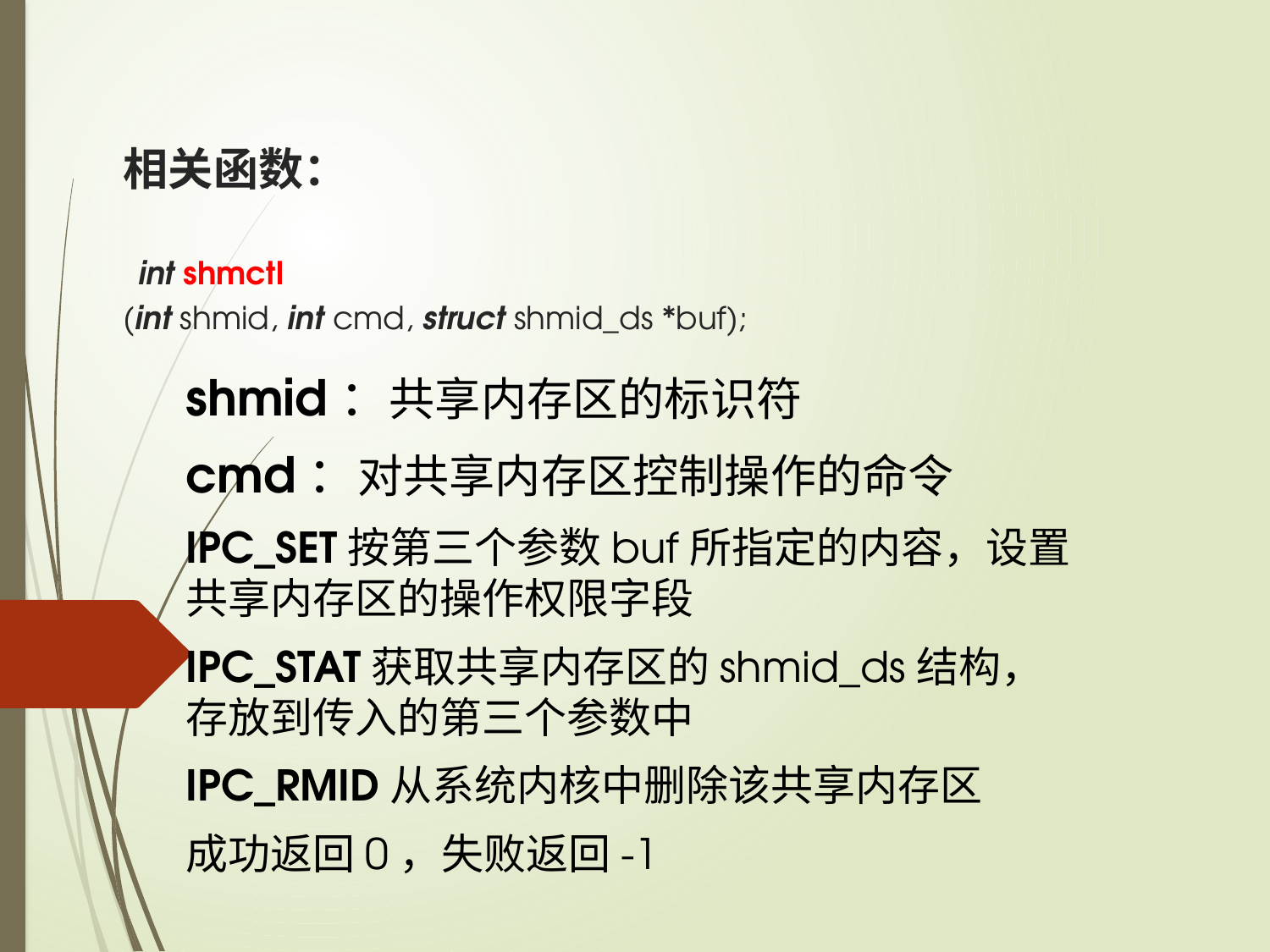

# 相关函数： int shmctl (int shmid, int cmd, struct shmid_ds *buf);
shmid：共享内存区的标识符
cmd：对共享内存区控制操作的命令
IPC_SET按第三个参数buf所指定的内容，设置共享内存区的操作权限字段
IPC_STAT获取共享内存区的shmid_ds结构，存放到传入的第三个参数中
IPC_RMID从系统内核中删除该共享内存区
成功返回0，失败返回-1